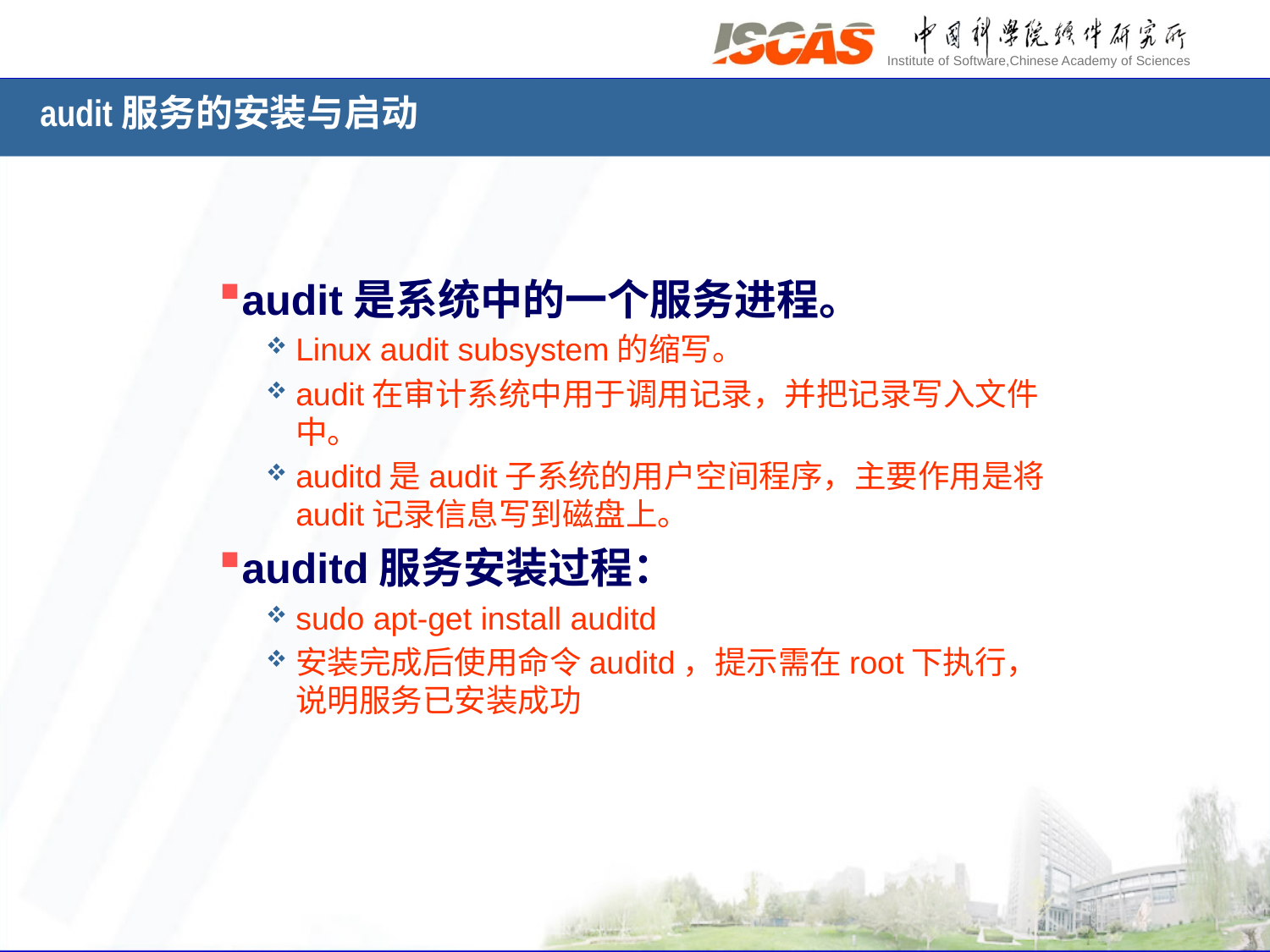

audit服务的安装与启动
audit是系统中的一个服务进程。
Linux audit subsystem的缩写。
audit在审计系统中用于调用记录，并把记录写入文件中。
auditd是audit子系统的用户空间程序，主要作用是将audit记录信息写到磁盘上。
auditd服务安装过程：
sudo apt-get install auditd
安装完成后使用命令auditd，提示需在root下执行，说明服务已安装成功